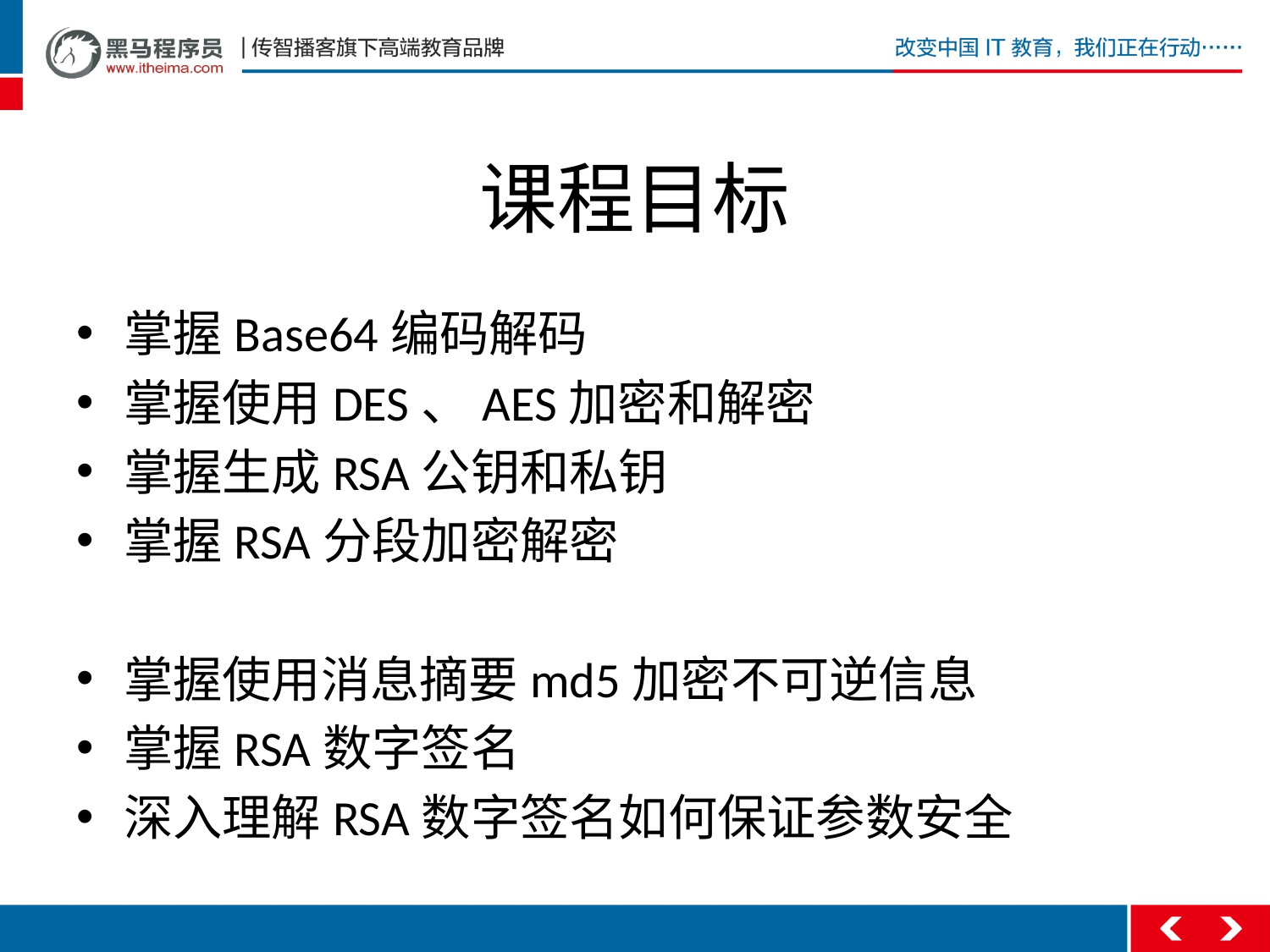

# 课程目标
掌握Base64编码解码
掌握使用DES、AES加密和解密
掌握生成RSA公钥和私钥
掌握RSA分段加密解密

掌握使用消息摘要md5加密不可逆信息
掌握RSA数字签名
深入理解RSA数字签名如何保证参数安全